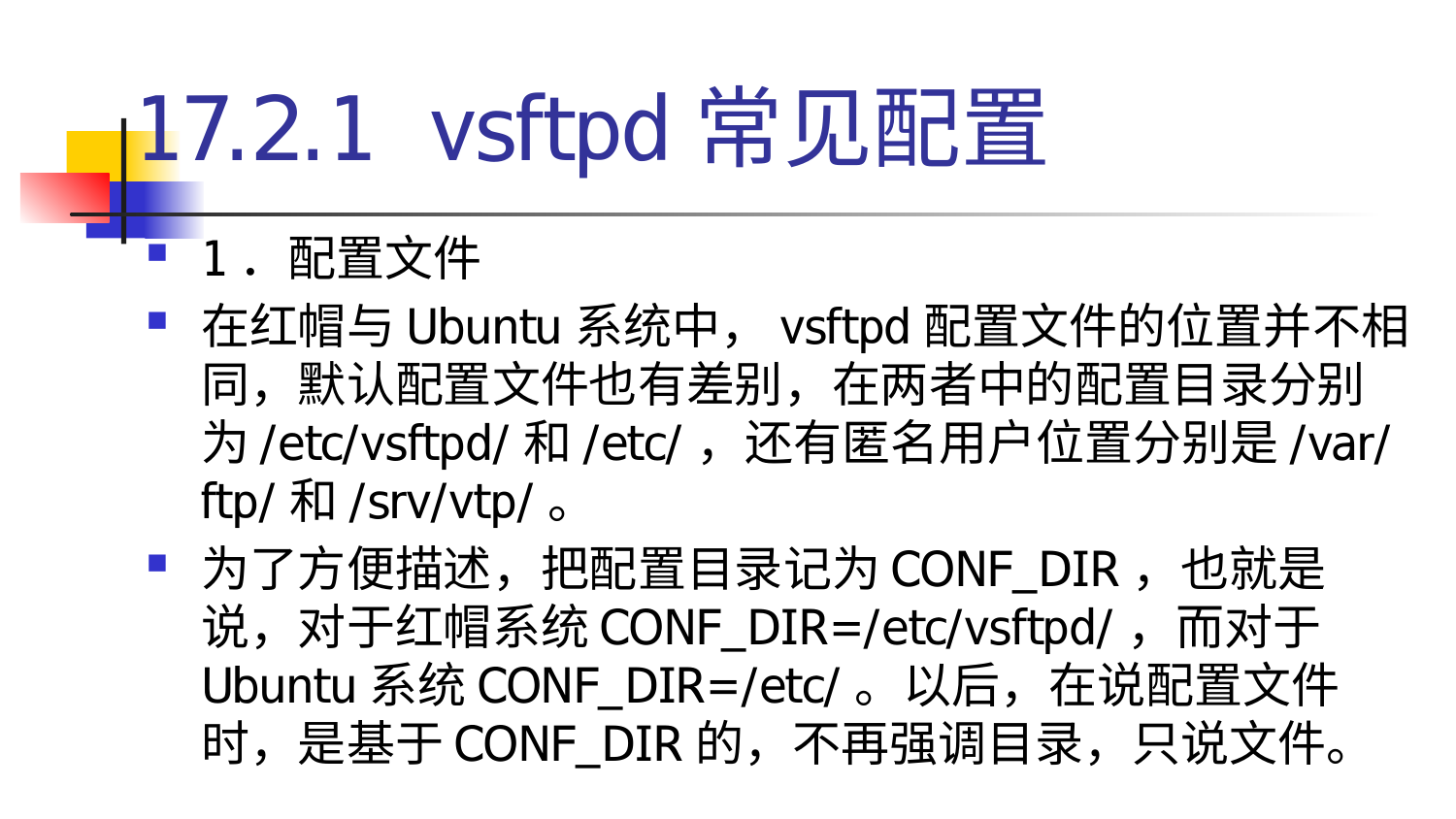

# 17.2.1  vsftpd常见配置
1．配置文件
在红帽与Ubuntu系统中，vsftpd配置文件的位置并不相同，默认配置文件也有差别，在两者中的配置目录分别为/etc/vsftpd/和/etc/，还有匿名用户位置分别是/var/ftp/和/srv/vtp/。
为了方便描述，把配置目录记为CONF_DIR，也就是说，对于红帽系统CONF_DIR=/etc/vsftpd/，而对于Ubuntu系统CONF_DIR=/etc/。以后，在说配置文件时，是基于CONF_DIR的，不再强调目录，只说文件。